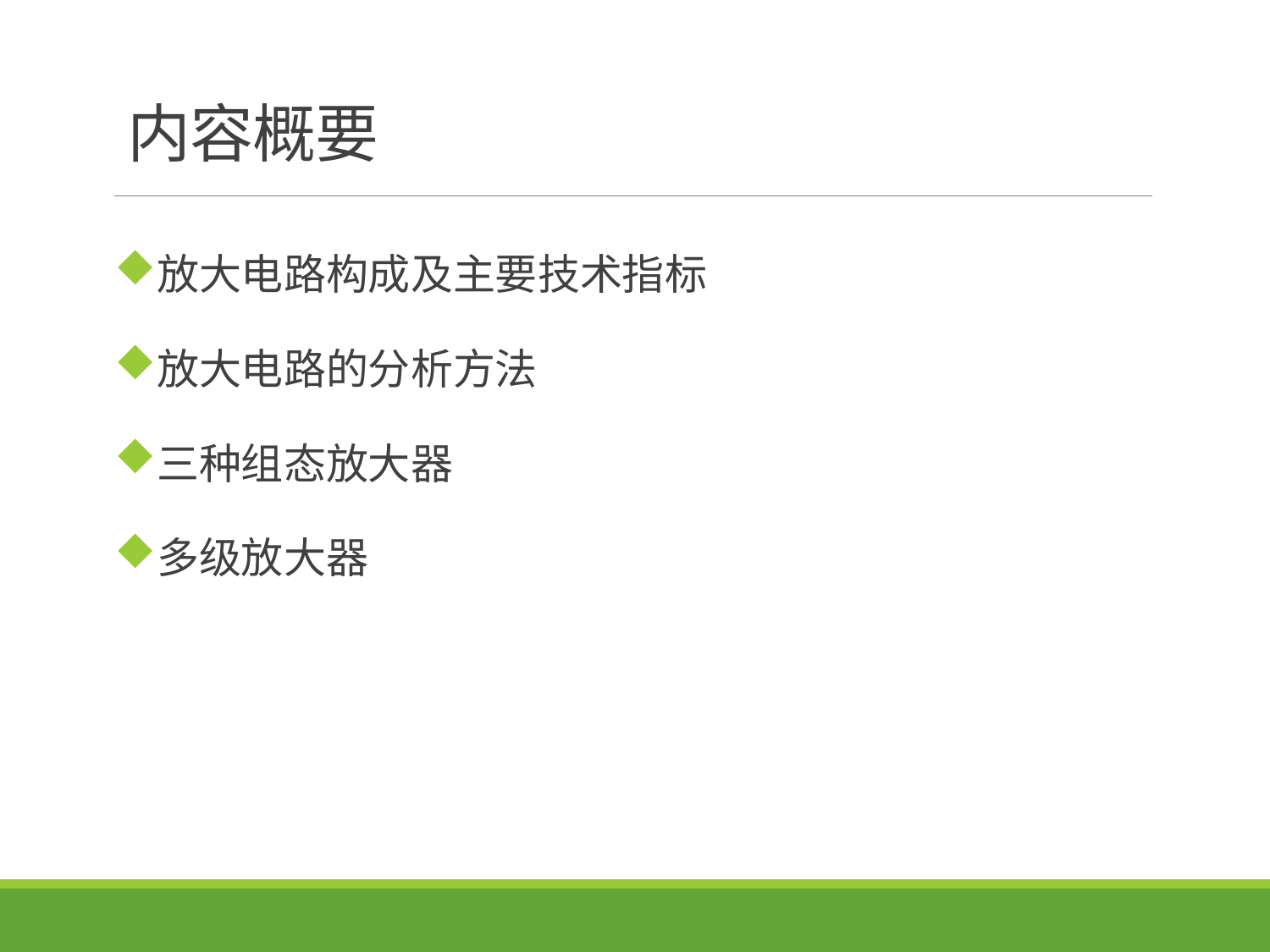

# 内容概要
放大电路构成及主要技术指标
放大电路的分析方法
三种组态放大器
多级放大器